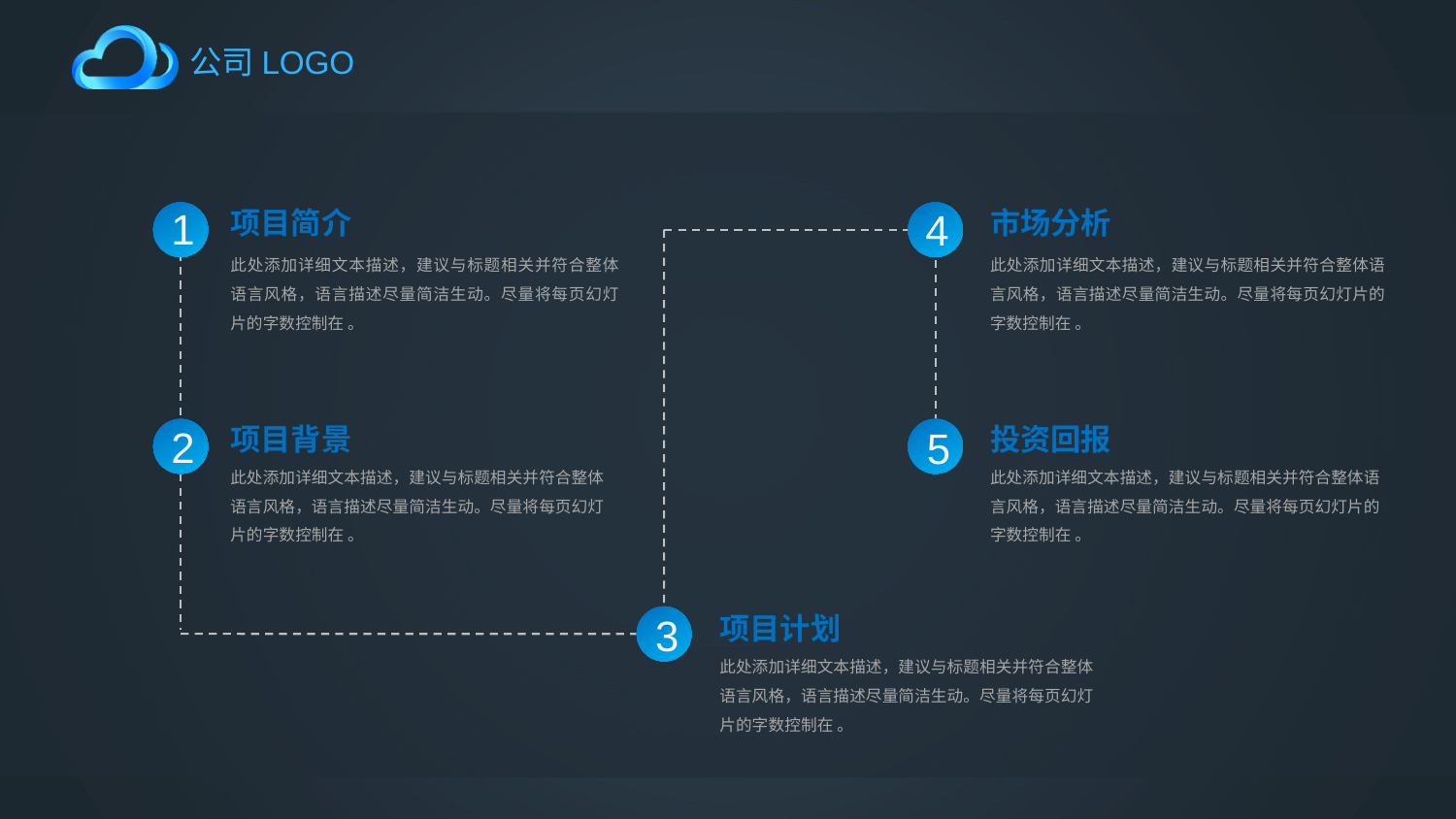

1

4
项目简介
市场分析
此处添加详细文本描述，建议与标题相关并符合整体语言风格，语言描述尽量简洁生动。尽量将每页幻灯片的字数控制在 。
此处添加详细文本描述，建议与标题相关并符合整体语言风格，语言描述尽量简洁生动。尽量将每页幻灯片的字数控制在 。

2

5
项目背景
投资回报
此处添加详细文本描述，建议与标题相关并符合整体语言风格，语言描述尽量简洁生动。尽量将每页幻灯片的字数控制在 。
此处添加详细文本描述，建议与标题相关并符合整体语言风格，语言描述尽量简洁生动。尽量将每页幻灯片的字数控制在 。

3
项目计划
此处添加详细文本描述，建议与标题相关并符合整体语言风格，语言描述尽量简洁生动。尽量将每页幻灯片的字数控制在 。